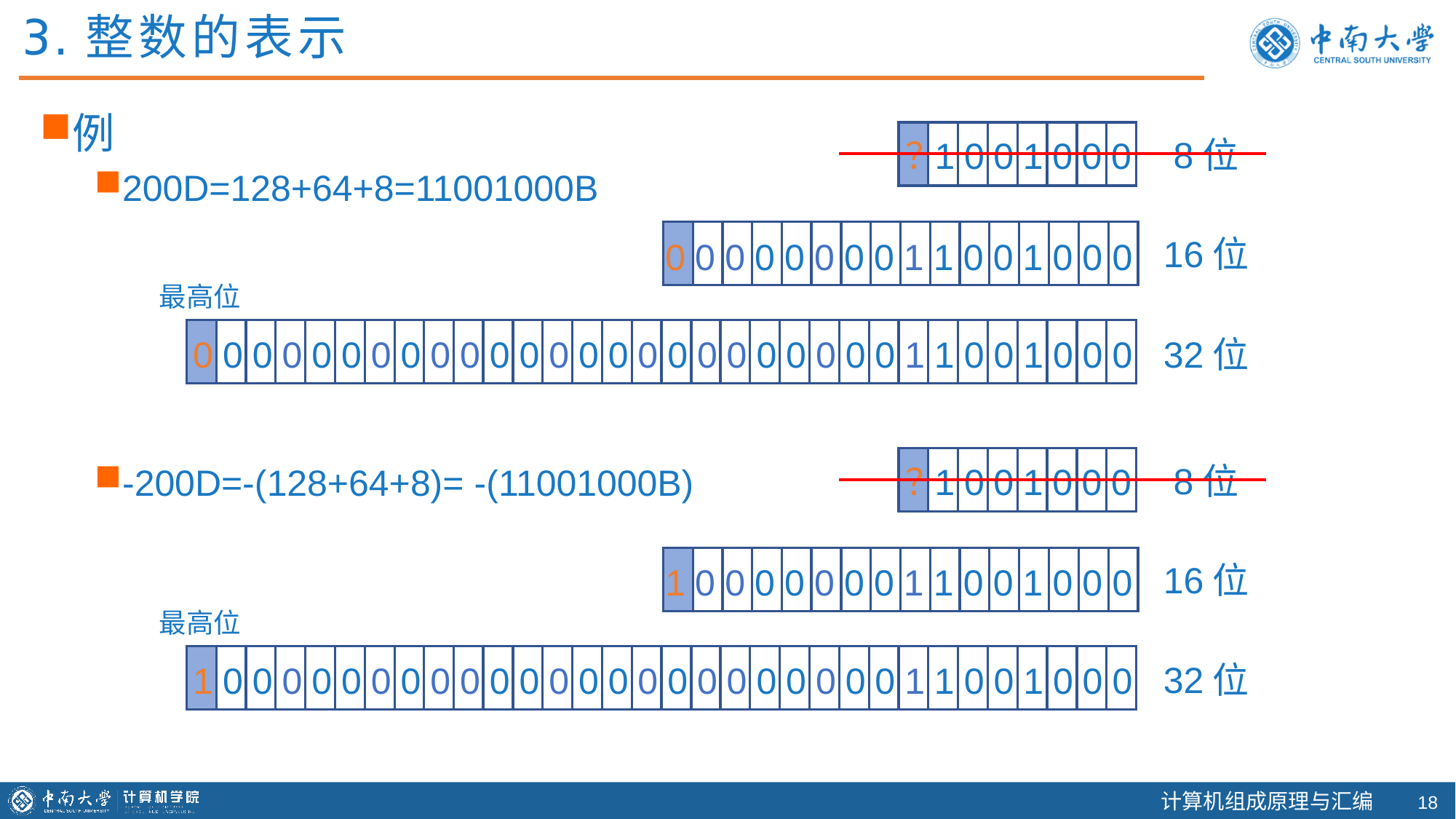

3.整数的表示
例
200D=128+64+8=11001000B

-200D=-(128+64+8)= -(11001000B)

8位
？
1
0
0
1
0
0
0

16位
0
0
0
0
0
0
0
0
1
1
0
0
1
0
0
0
最高位

32位
0
0
0
0
0
0
0
0
0
0
0
0
0
0
0
0
0
0
0
0
0
0
0
0
1
1
0
0
1
0
0
0

8位
？
1
0
0
1
0
0
0

16位
1
0
0
0
0
0
0
0
1
1
0
0
1
0
0
0
最高位

32位
1
0
0
0
0
0
0
0
0
0
0
0
0
0
0
0
0
0
0
0
0
0
0
0
1
1
0
0
1
0
0
0
18